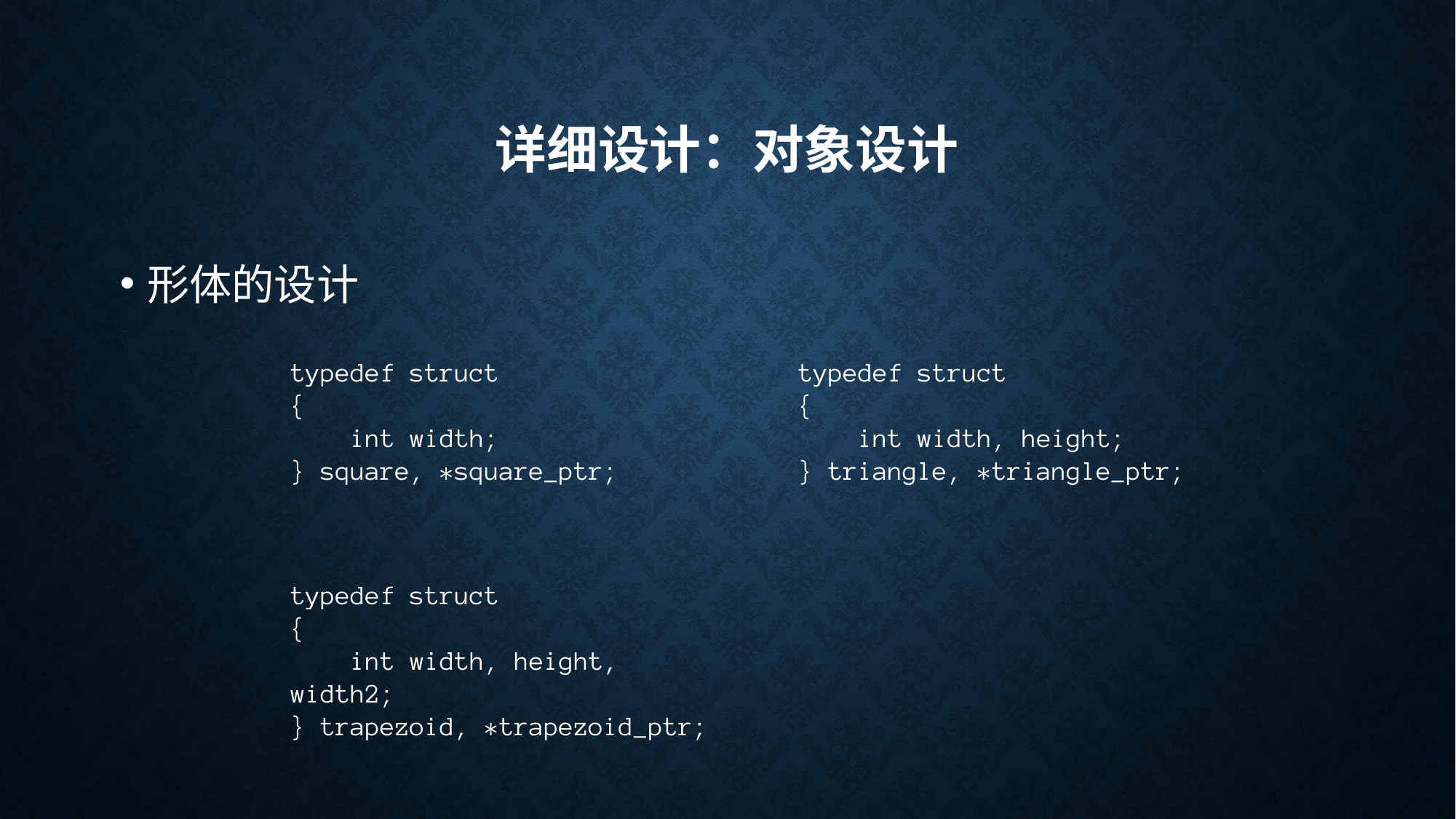

# 详细设计：对象设计
形体的设计
typedef struct
{
    int width;
} square, *square_ptr;
typedef struct
{
    int width, height;
} triangle, *triangle_ptr;
typedef struct
{
    int width, height, width2;
} trapezoid, *trapezoid_ptr;